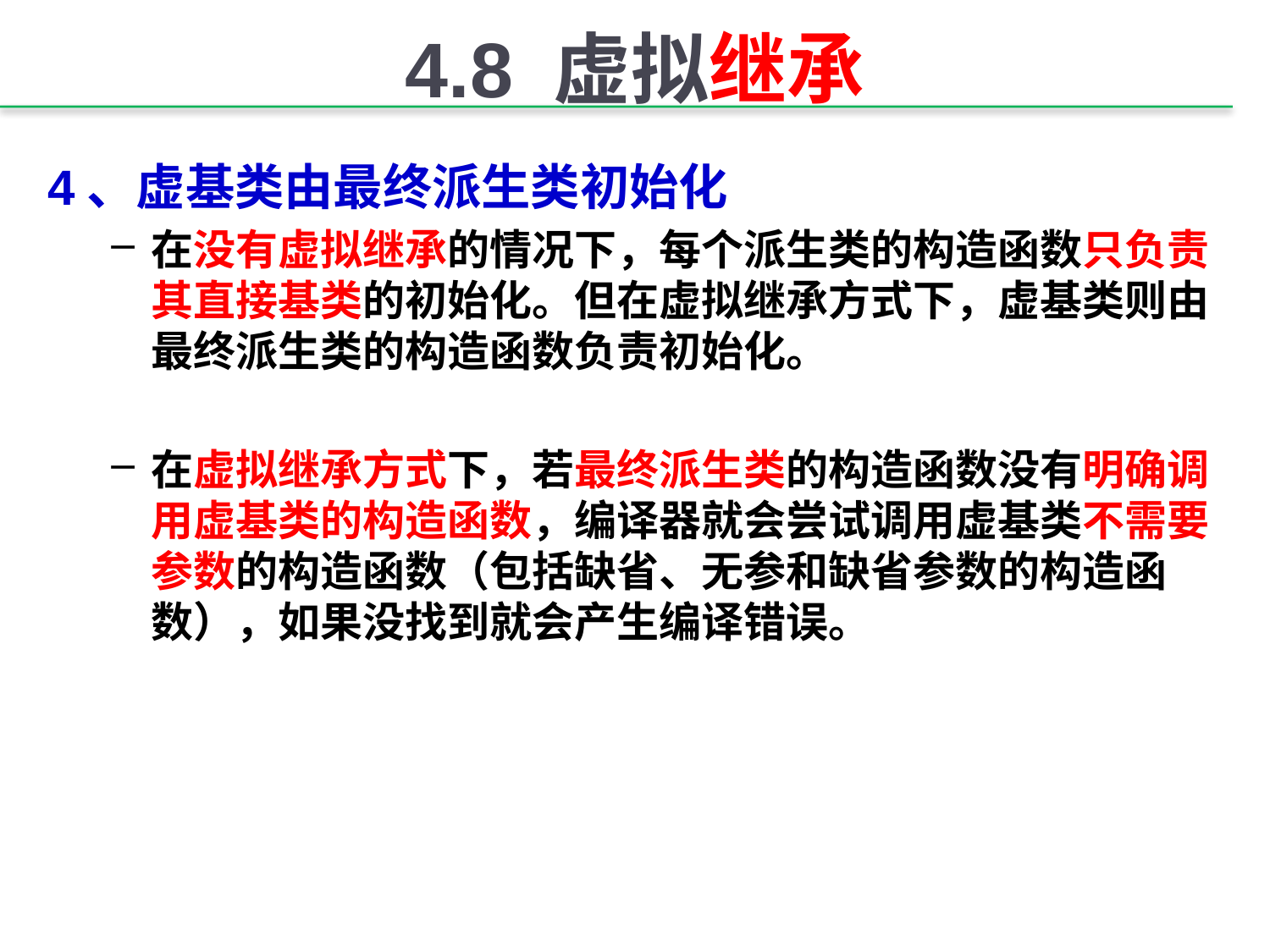

# 4.8 虚拟继承
4、虚基类由最终派生类初始化
在没有虚拟继承的情况下，每个派生类的构造函数只负责其直接基类的初始化。但在虚拟继承方式下，虚基类则由最终派生类的构造函数负责初始化。

在虚拟继承方式下，若最终派生类的构造函数没有明确调用虚基类的构造函数，编译器就会尝试调用虚基类不需要参数的构造函数（包括缺省、无参和缺省参数的构造函数），如果没找到就会产生编译错误。